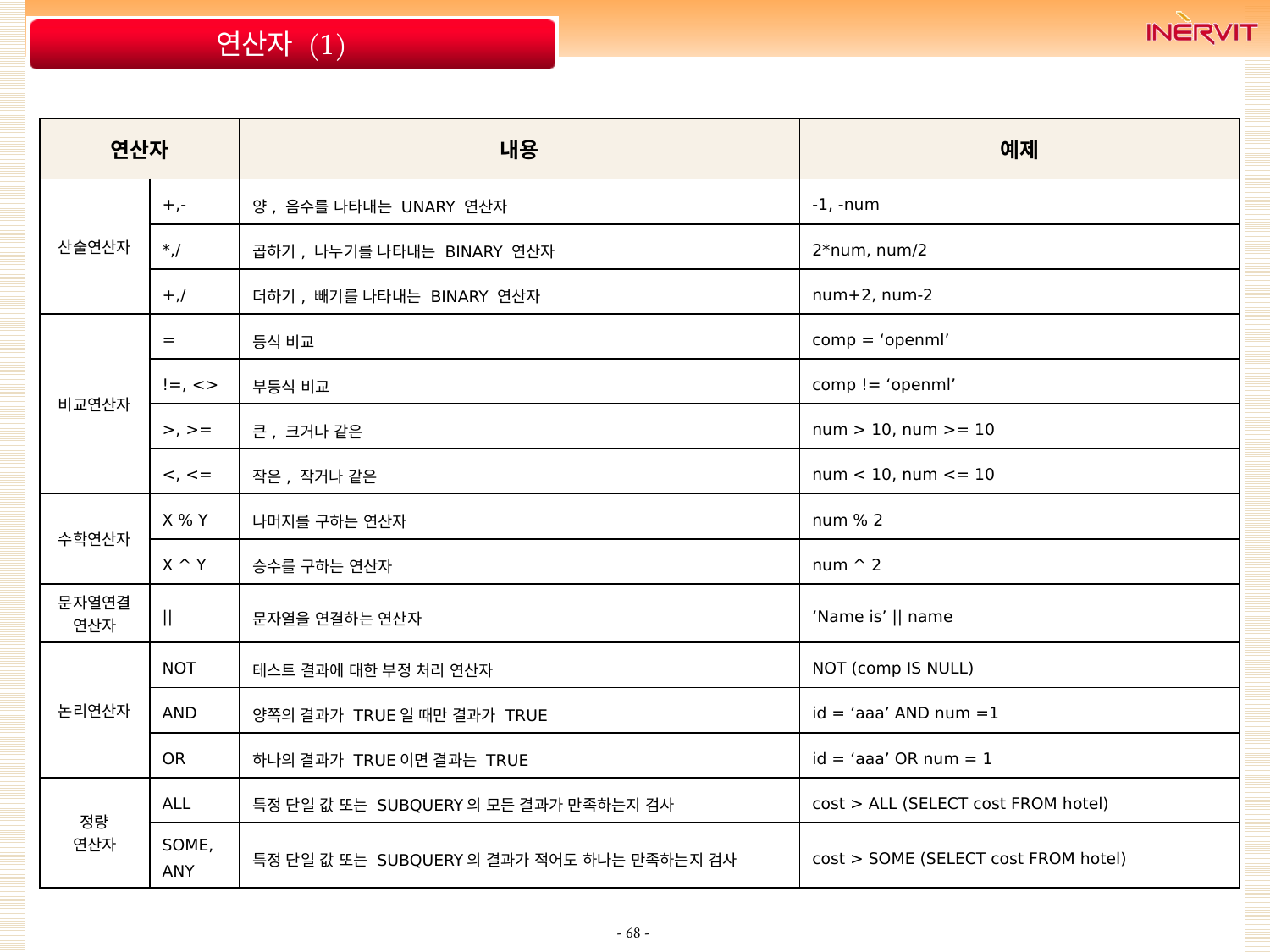

# 연산자 (1)
| 연산자 |  | 내용 | 예제 |
| --- | --- | --- | --- |
| 산술연산자 | +,- | 양, 음수를 나타내는 UNARY 연산자 | -1, -num |
|  | \*,/ | 곱하기, 나누기를 나타내는 BINARY 연산자 | 2\*num, num/2 |
|  | +,/ | 더하기, 빼기를 나타내는 BINARY 연산자 | num+2, num-2 |
| 비교연산자 | = | 등식 비교 | comp = ‘openml’ |
|  | !=, <> | 부등식 비교 | comp != ‘openml’ |
|  | >, >= | 큰, 크거나 같은 | num > 10, num >= 10 |
|  | <, <= | 작은, 작거나 같은 | num < 10, num <= 10 |
| 수학연산자 | X % Y | 나머지를 구하는 연산자 | num % 2 |
|  | X ^ Y | 승수를 구하는 연산자 | num ^ 2 |
| 문자열연결 연산자 | || | 문자열을 연결하는 연산자 | ‘Name is’ || name |
| 논리연산자 | NOT | 테스트 결과에 대한 부정 처리 연산자 | NOT (comp IS NULL) |
|  | AND | 양쪽의 결과가 TRUE일 때만 결과가 TRUE | id = ‘aaa’ AND num =1 |
|  | OR | 하나의 결과가 TRUE이면 결과는 TRUE | id = ‘aaa’ OR num = 1 |
| 정량 연산자 | ALL | 특정 단일 값 또는 SUBQUERY의 모든 결과가 만족하는지 검사 | cost > ALL (SELECT cost FROM hotel) |
|  | SOME, ANY | 특정 단일 값 또는 SUBQUERY의 결과가 적어도 하나는 만족하는지 검사 | cost > SOME (SELECT cost FROM hotel) |
- 68 -